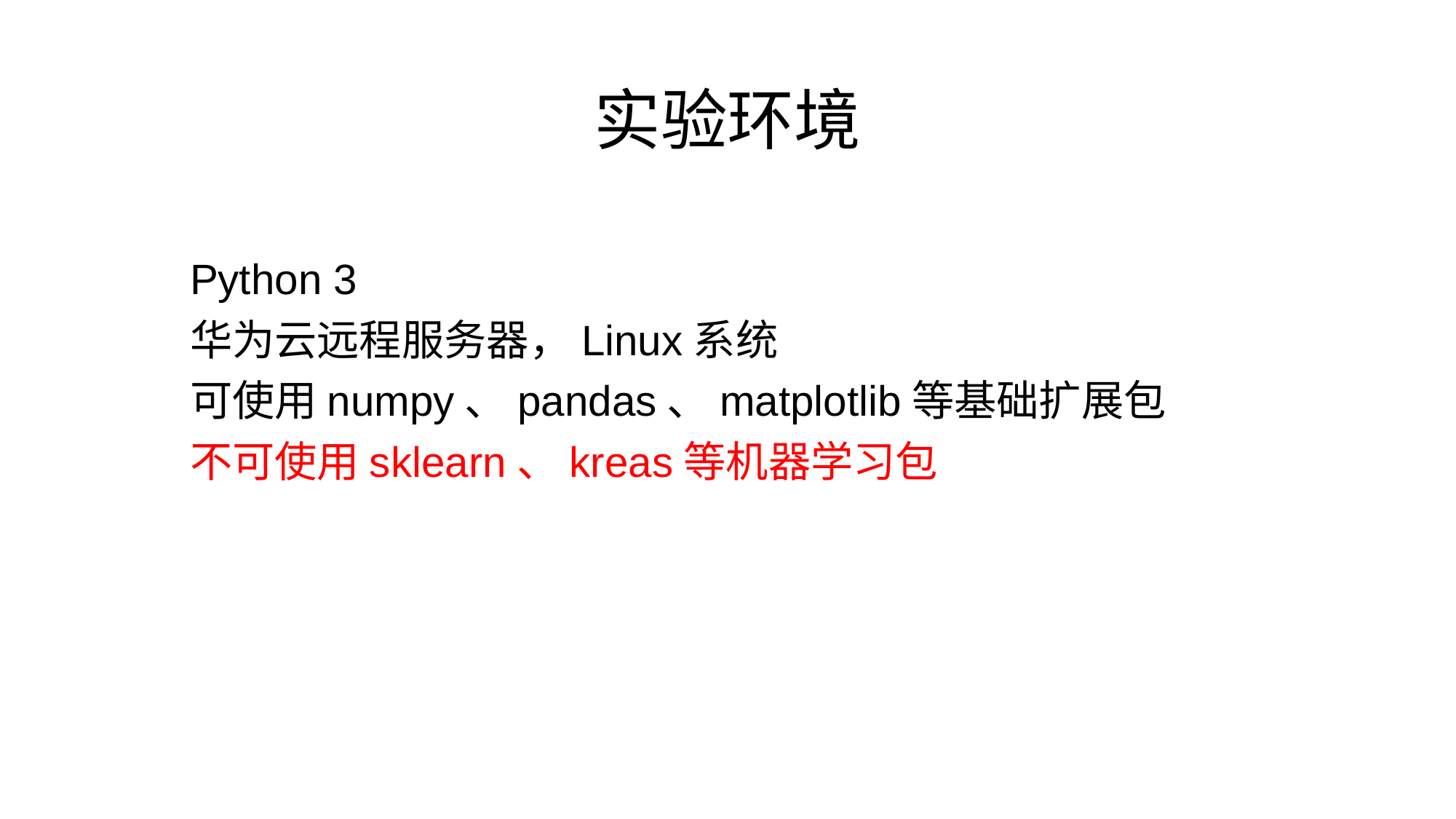

# 实验环境
Python 3
华为云远程服务器，Linux系统
可使用numpy、pandas、matplotlib等基础扩展包
不可使用sklearn、kreas等机器学习包